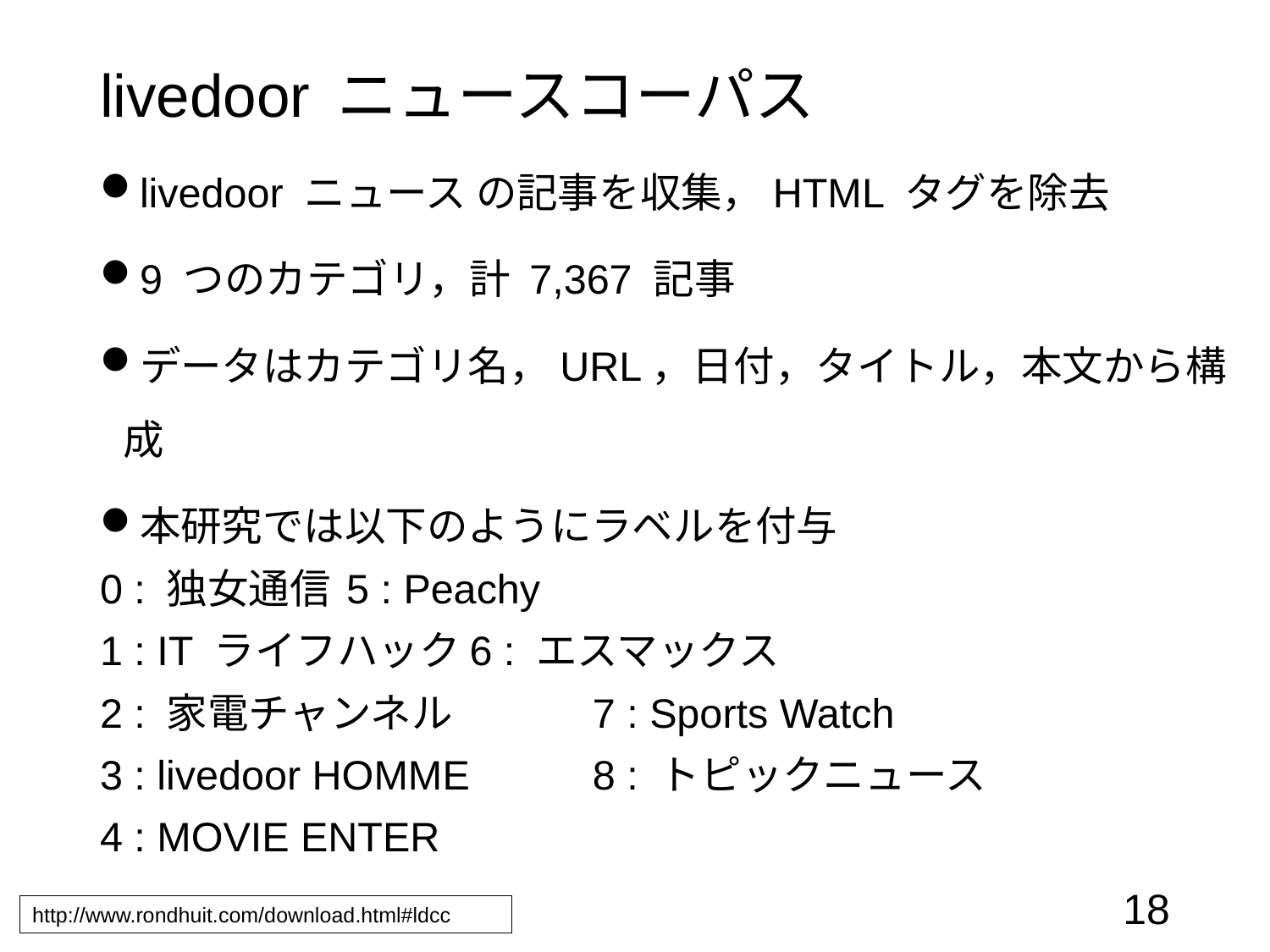

# livedoor ニュースコーパス
livedoor ニュース の記事を収集，HTML タグを除去
9 つのカテゴリ，計 7,367 記事
データはカテゴリ名，URL，日付，タイトル，本文から構成
本研究では以下のようにラベルを付与
0 : 独女通信			5 : Peachy
1 : IT ライフハック		6 : エスマックス
2 : 家電チャンネル	 	7 : Sports Watch
3 : livedoor HOMME 	8 : トピックニュース
4 : MOVIE ENTER

18
http://www.rondhuit.com/download.html#ldcc